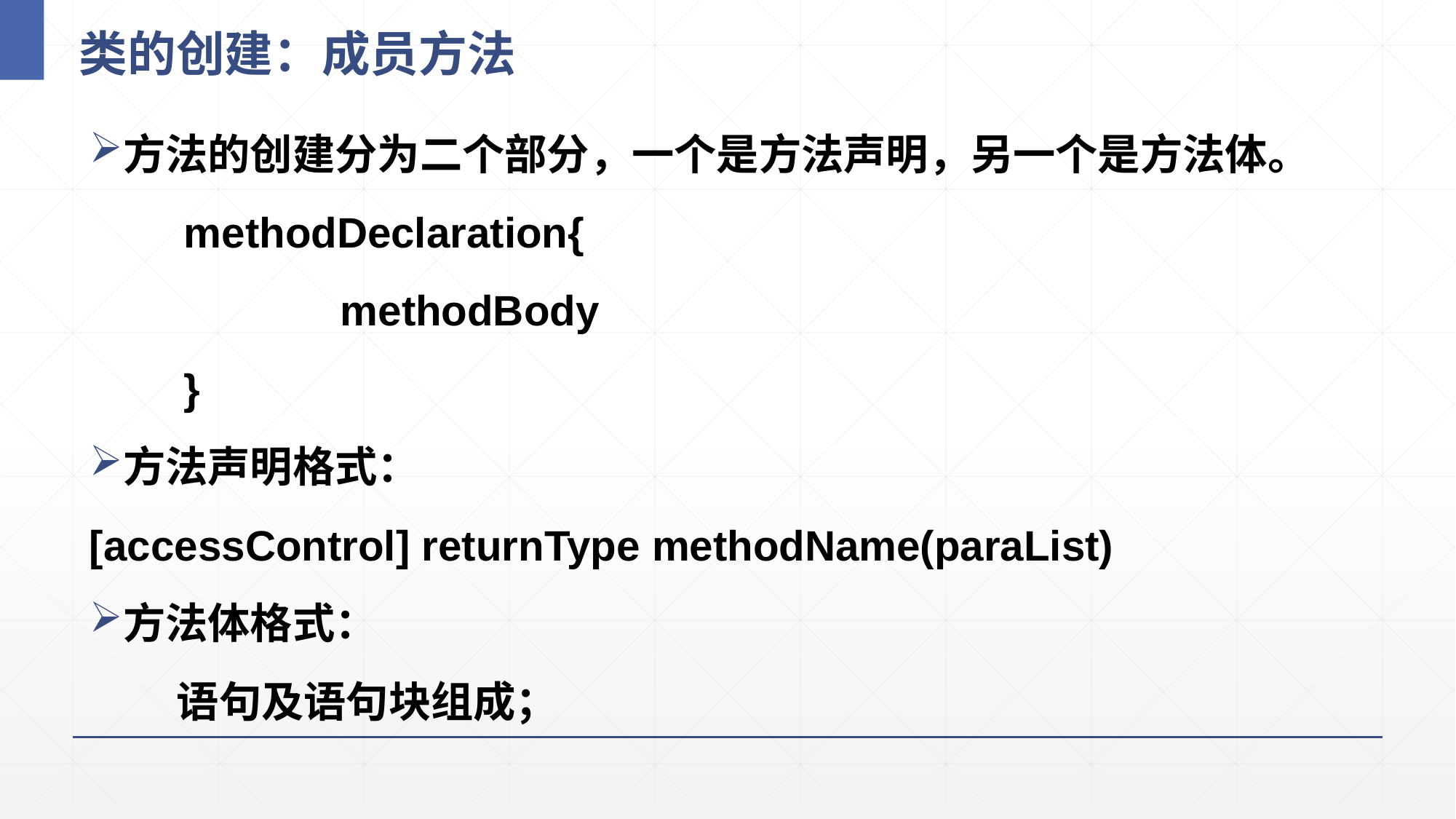

# 类的创建：成员方法
方法的创建分为二个部分，一个是方法声明，另一个是方法体。
        methodDeclaration{
	            methodBody
        }
方法声明格式：
[accessControl] returnType methodName(paraList)
方法体格式：
        语句及语句块组成；